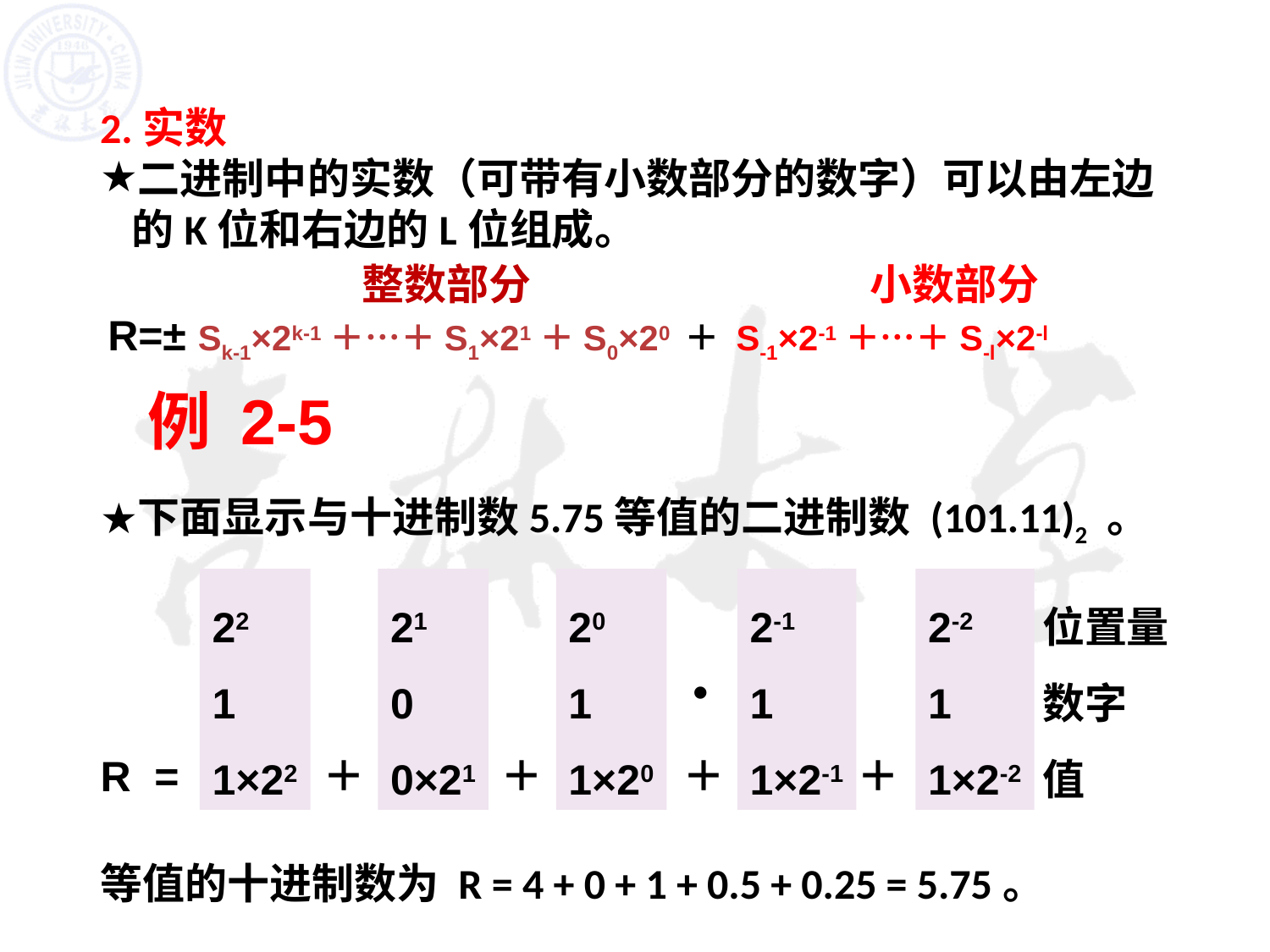

2.实数
二进制中的实数（可带有小数部分的数字）可以由左边的K位和右边的L位组成。

下面显示与十进制数5.75等值的二进制数 (101.11)2 。

等值的十进制数为 R = 4 + 0 + 1 + 0.5 + 0.25 = 5.75。
		整数部分			小数部分
R=± Sk-1×2k-1＋…＋S1×21＋S0×20 ＋ S-1×2-1＋…＋S-l×2-l
# 例 2-5
22
1
1×22
21
0
0×21
20
1
1×20
2-1
1
1×2-1
2-2
1
1×2-2
位置量
数字
值
＋
＋
＋
＋
R  =
•